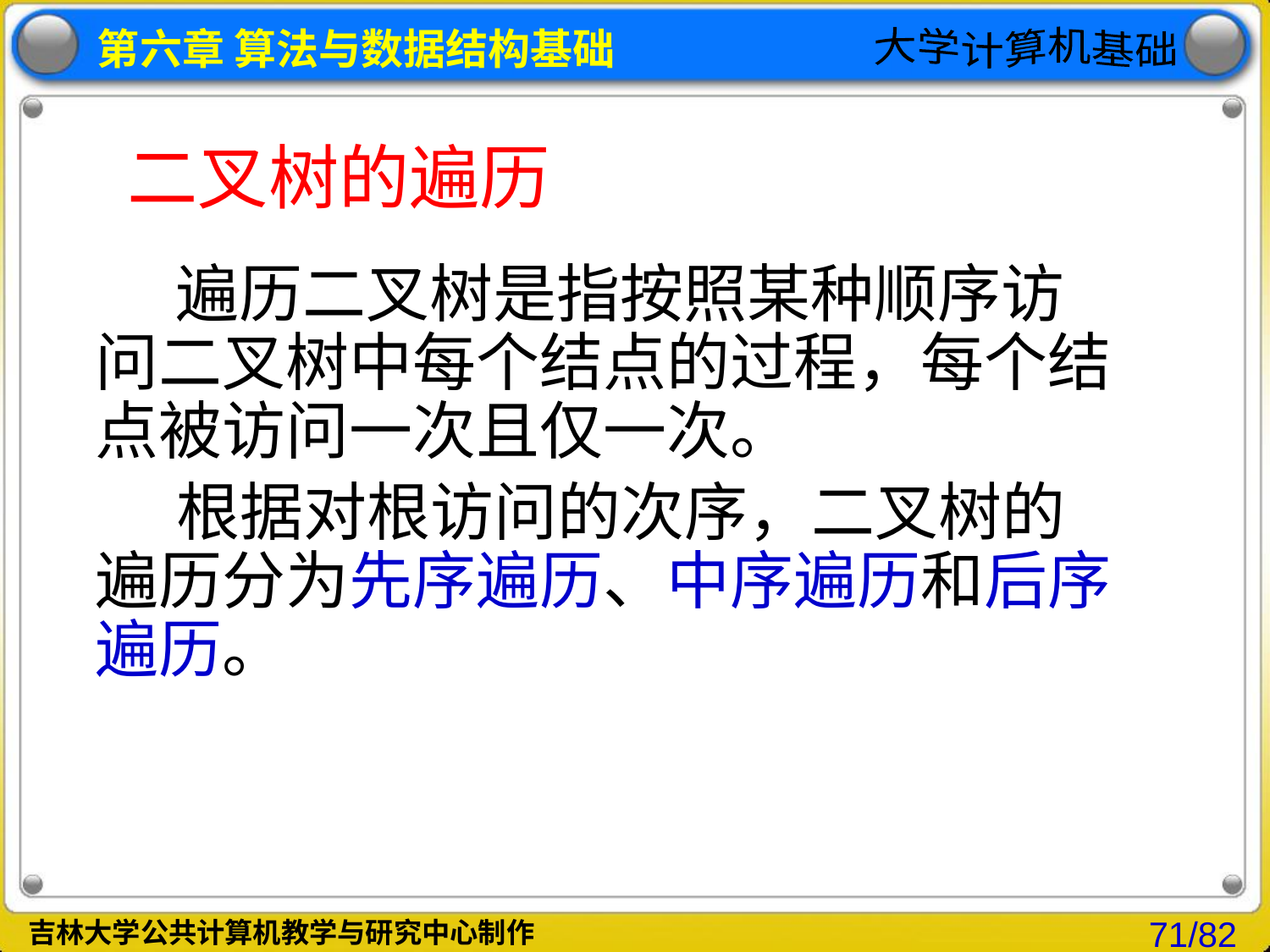

# 二叉树的遍历
         遍历二叉树是指按照某种顺序访问二叉树中每个结点的过程，每个结点被访问一次且仅一次。
        根据对根访问的次序，二叉树的遍历分为先序遍历、中序遍历和后序遍历。
71/82